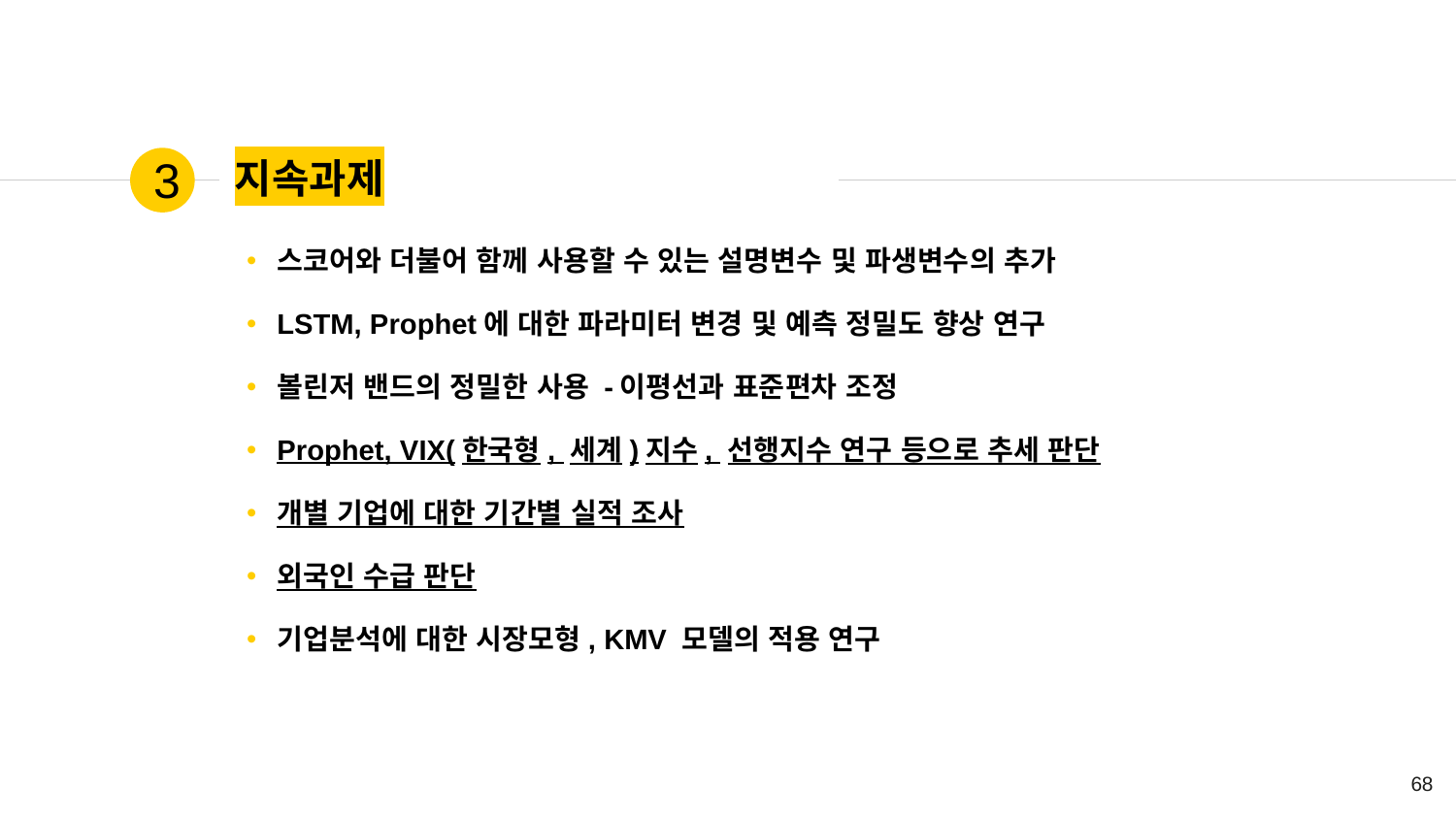

3
# 지속과제
스코어와 더불어 함께 사용할 수 있는 설명변수 및 파생변수의 추가
LSTM, Prophet에 대한 파라미터 변경 및 예측 정밀도 향상 연구
볼린저 밴드의 정밀한 사용 -이평선과 표준편차 조정
Prophet, VIX(한국형, 세계)지수, 선행지수 연구 등으로 추세 판단
개별 기업에 대한 기간별 실적 조사
외국인 수급 판단
기업분석에 대한 시장모형, KMV 모델의 적용 연구

68